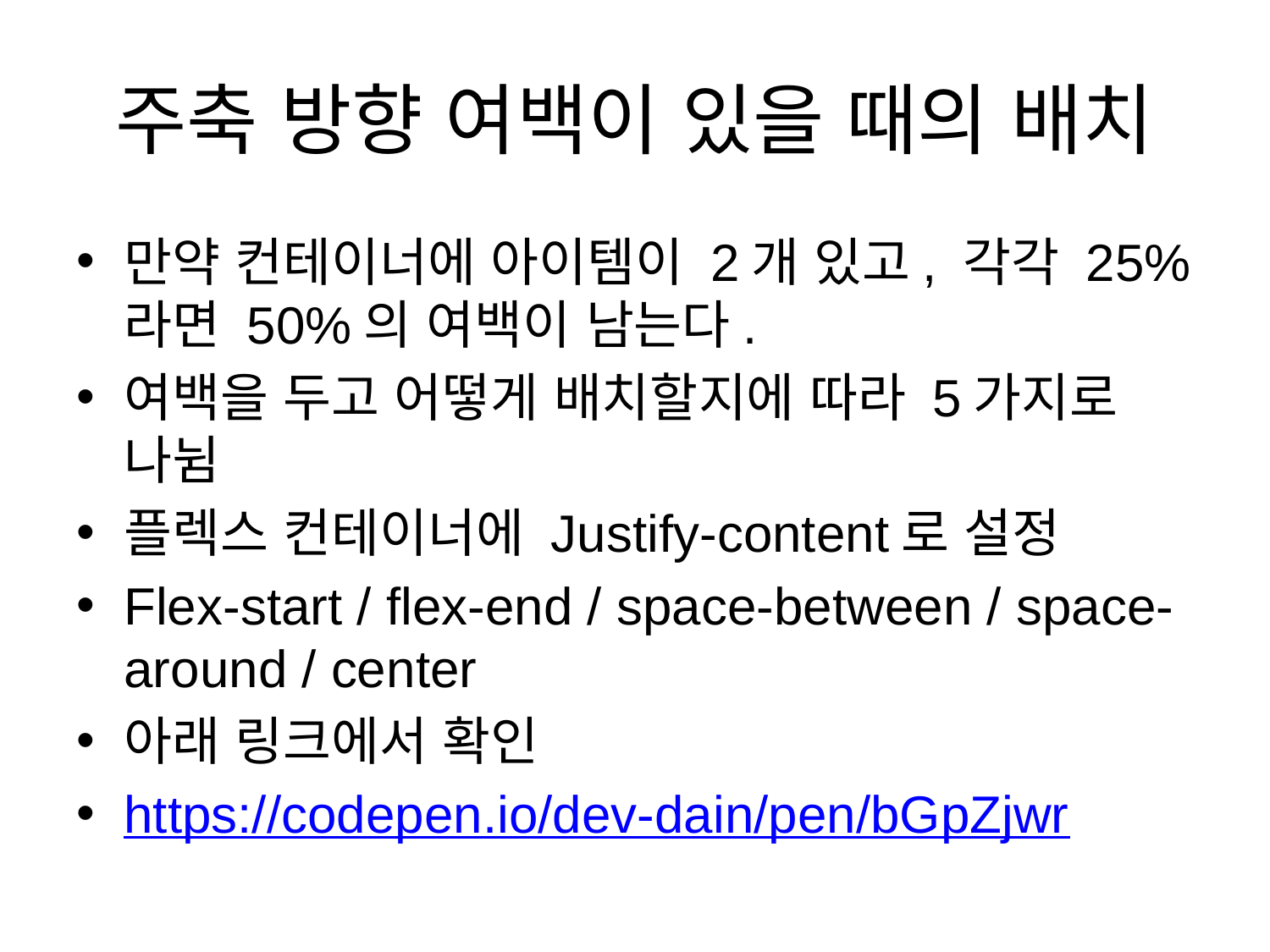

# 주축 방향 여백이 있을 때의 배치
만약 컨테이너에 아이템이 2개 있고, 각각 25%라면 50%의 여백이 남는다.
여백을 두고 어떻게 배치할지에 따라 5가지로 나뉨
플렉스 컨테이너에 Justify-content로 설정
Flex-start / flex-end / space-between / space-around / center
아래 링크에서 확인
https://codepen.io/dev-dain/pen/bGpZjwr